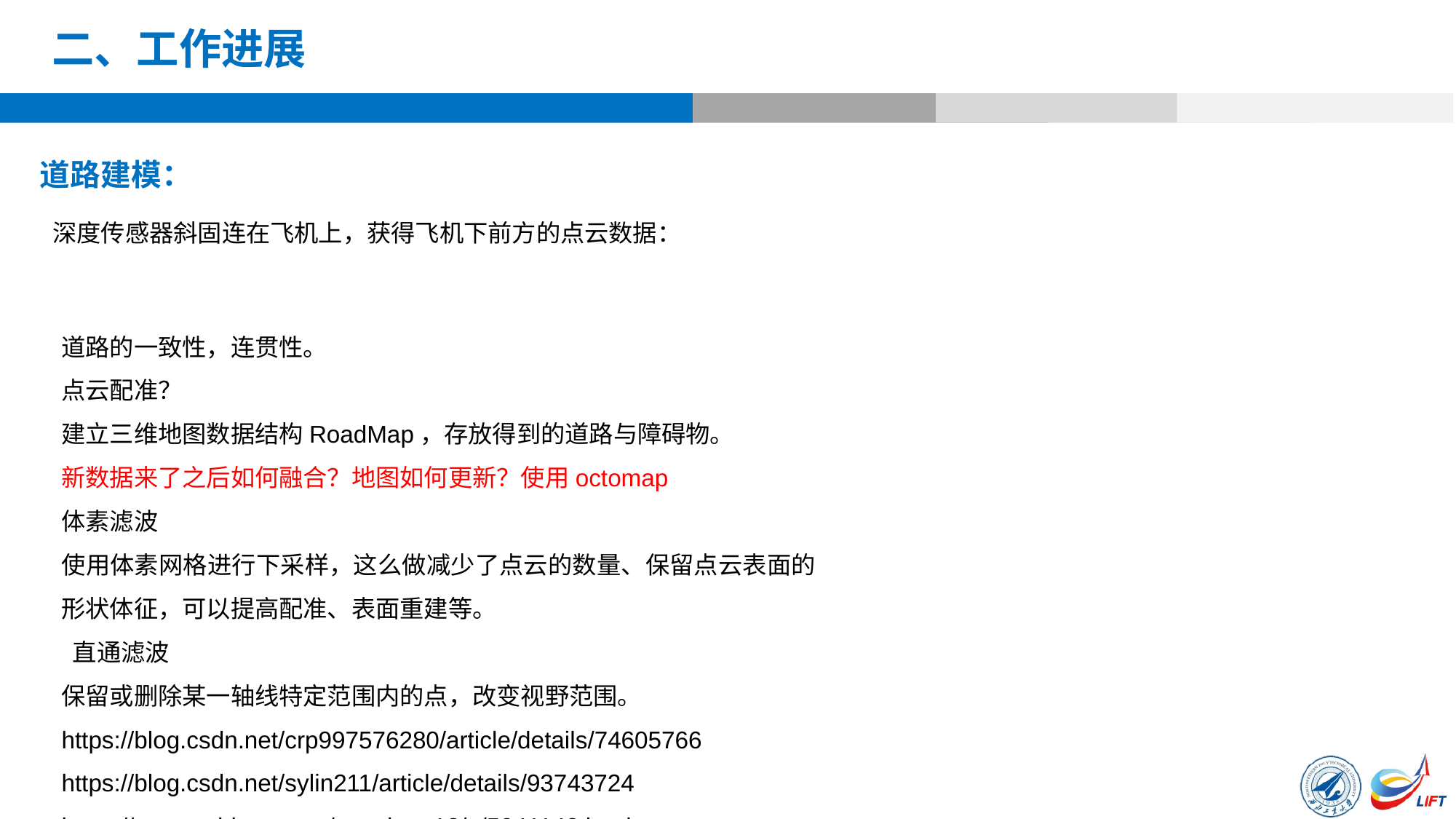

道路建模：
深度传感器斜固连在飞机上，获得飞机下前方的点云数据：
道路的一致性，连贯性。
点云配准？
建立三维地图数据结构RoadMap，存放得到的道路与障碍物。
新数据来了之后如何融合？地图如何更新？使用octomap
体素滤波
使用体素网格进行下采样，这么做减少了点云的数量、保留点云表面的形状体征，可以提高配准、表面重建等。
 直通滤波
保留或删除某一轴线特定范围内的点，改变视野范围。
https://blog.csdn.net/crp997576280/article/details/74605766
https://blog.csdn.net/sylin211/article/details/93743724
https://www.cnblogs.com/gaoxiang12/p/5041142.html